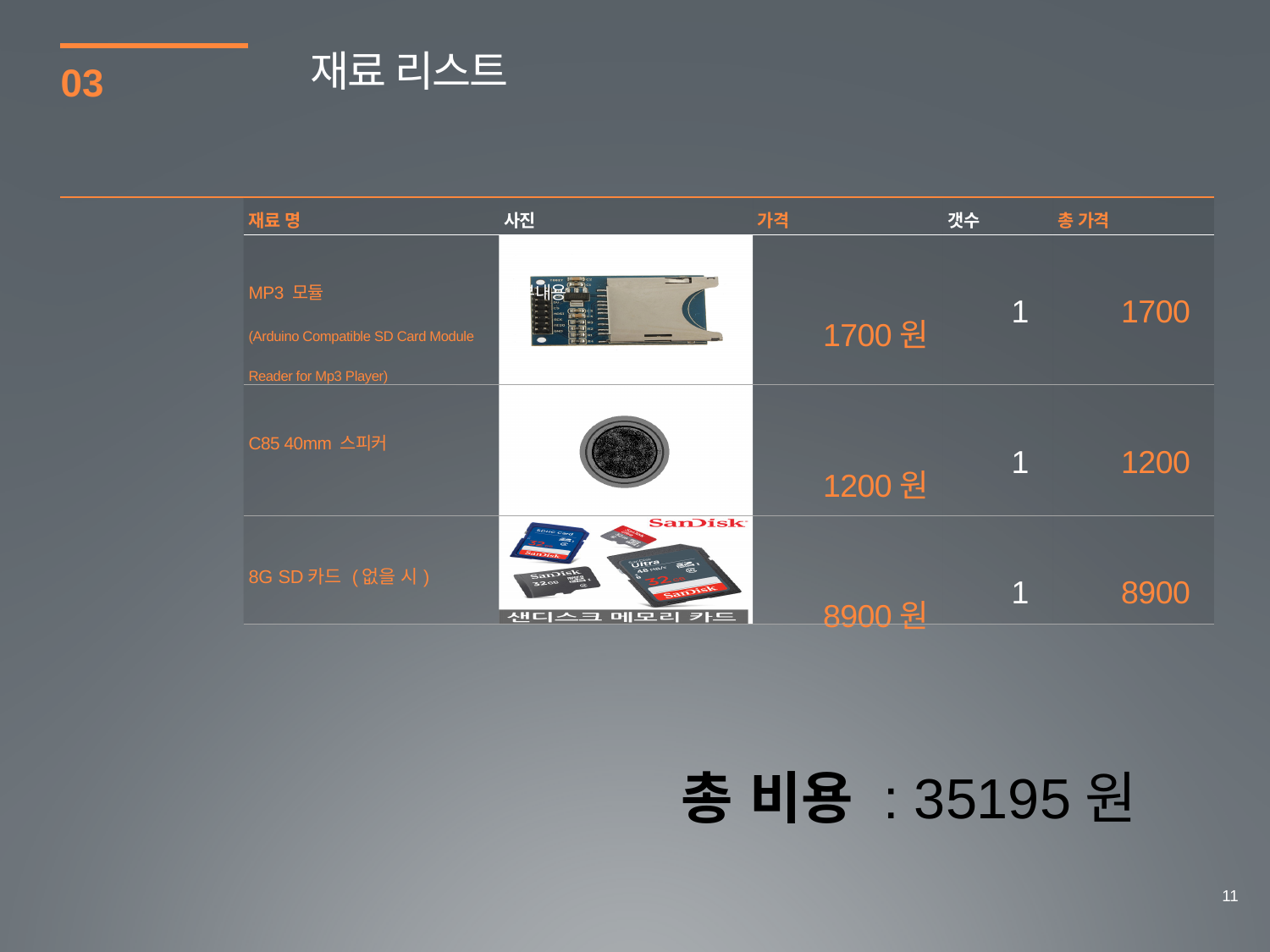

재료 리스트
03
| 재료 명 | 사진 | 가격 | 갯수 | 총 가격 |
| --- | --- | --- | --- | --- |
| MP3 모듈 (Arduino Compatible SD Card Module Reader for Mp3 Player) | 세부내용 | 1700원 | 1 | 1700 |
| C85 40mm 스피커 |  | 1200원 | 1 | 1200 |
| 8G SD카드 (없을 시) |  | 8900원 | 1 | 8900 |
총 비용 : 35195원